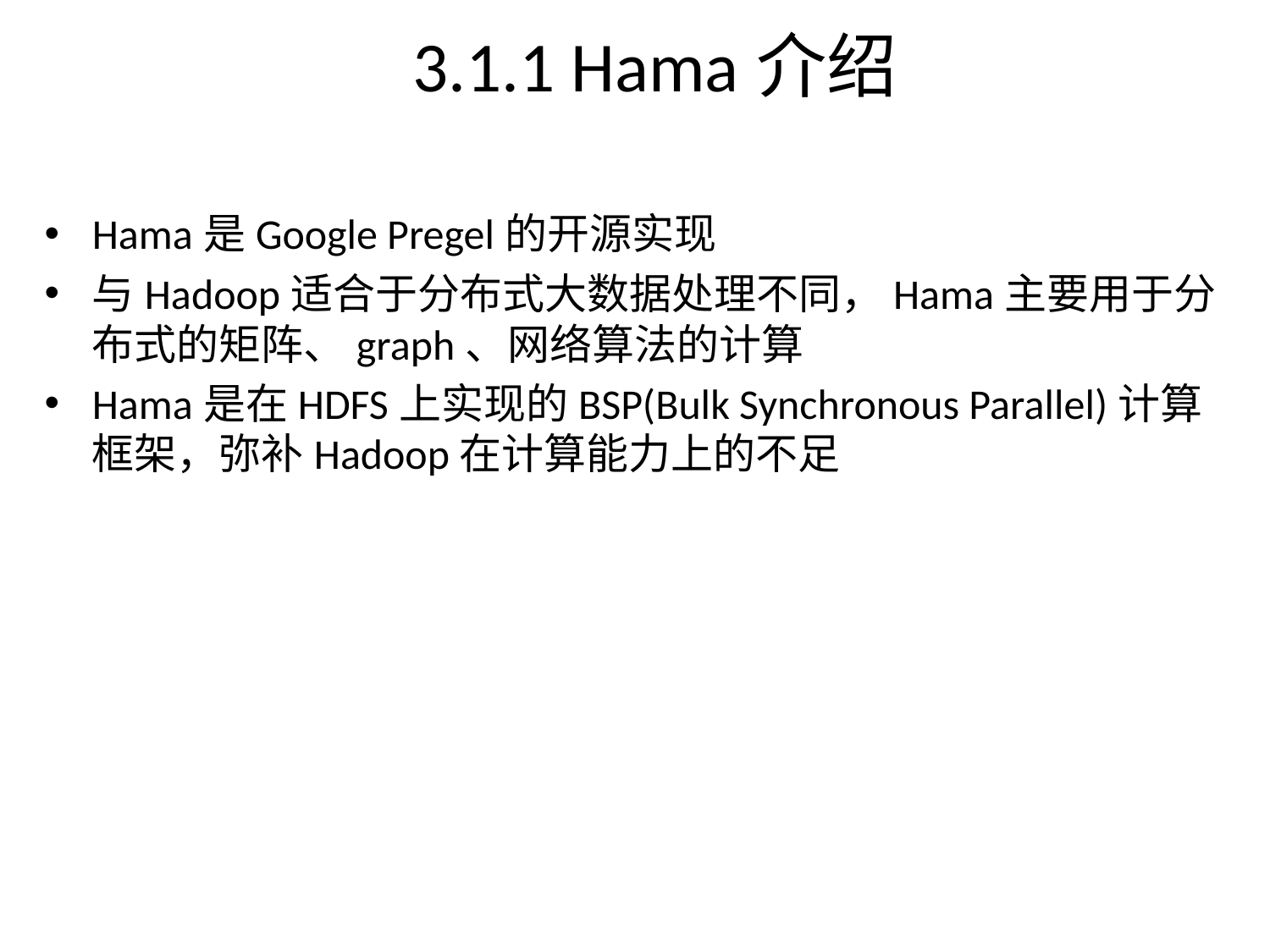

# 3.1.1 Hama介绍
Hama是Google Pregel的开源实现
与Hadoop适合于分布式大数据处理不同，Hama主要用于分布式的矩阵、graph、网络算法的计算
Hama是在HDFS上实现的BSP(Bulk Synchronous Parallel)计算框架，弥补Hadoop在计算能力上的不足